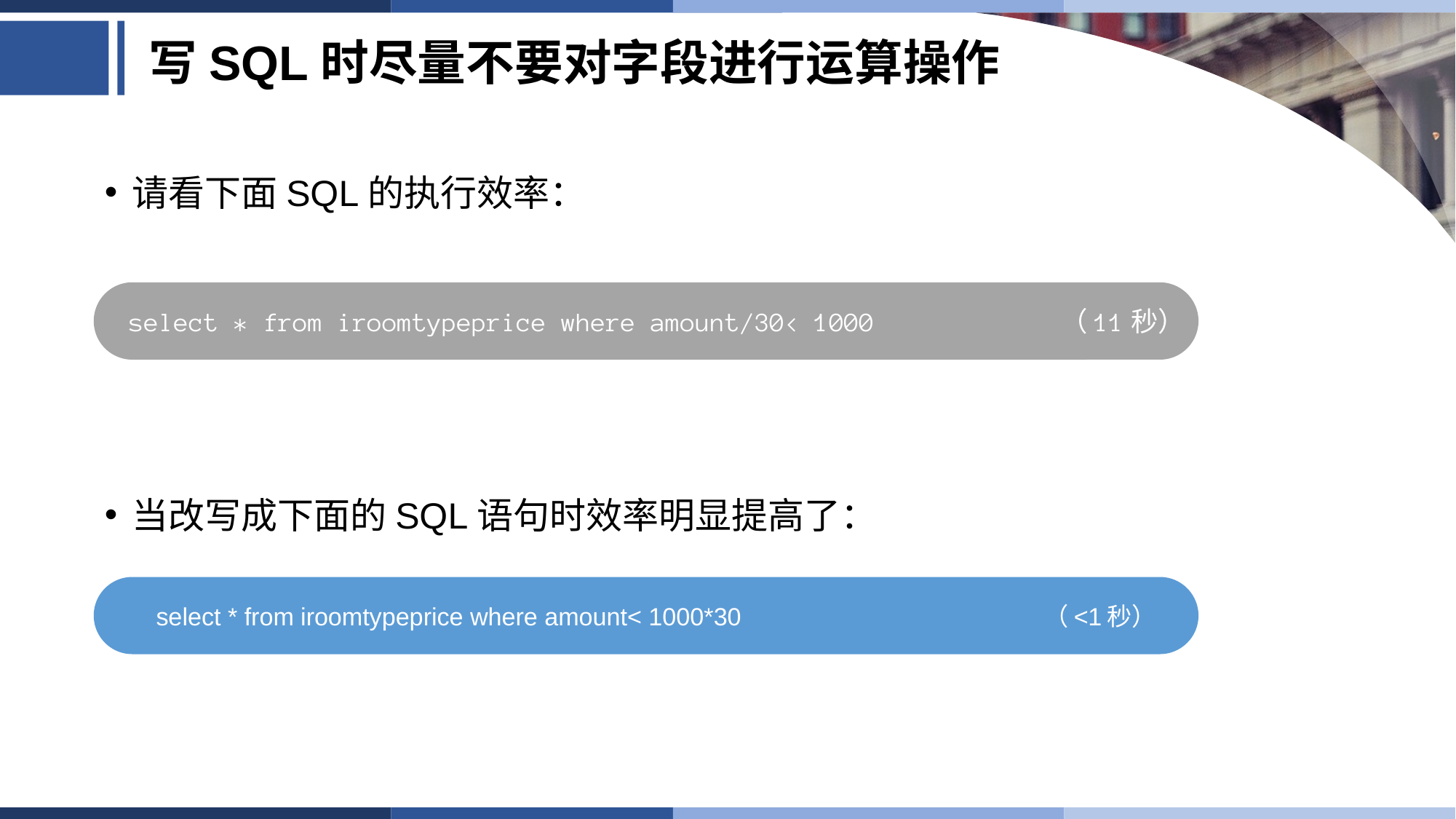

# 写SQL时尽量不要对字段进行运算操作
请看下面SQL的执行效率：

当改写成下面的SQL语句时效率明显提高了：

   select * from iroomtypeprice where amount/30< 1000            （11秒）
   select * from iroomtypeprice where amount< 1000*30                                           （<1秒）